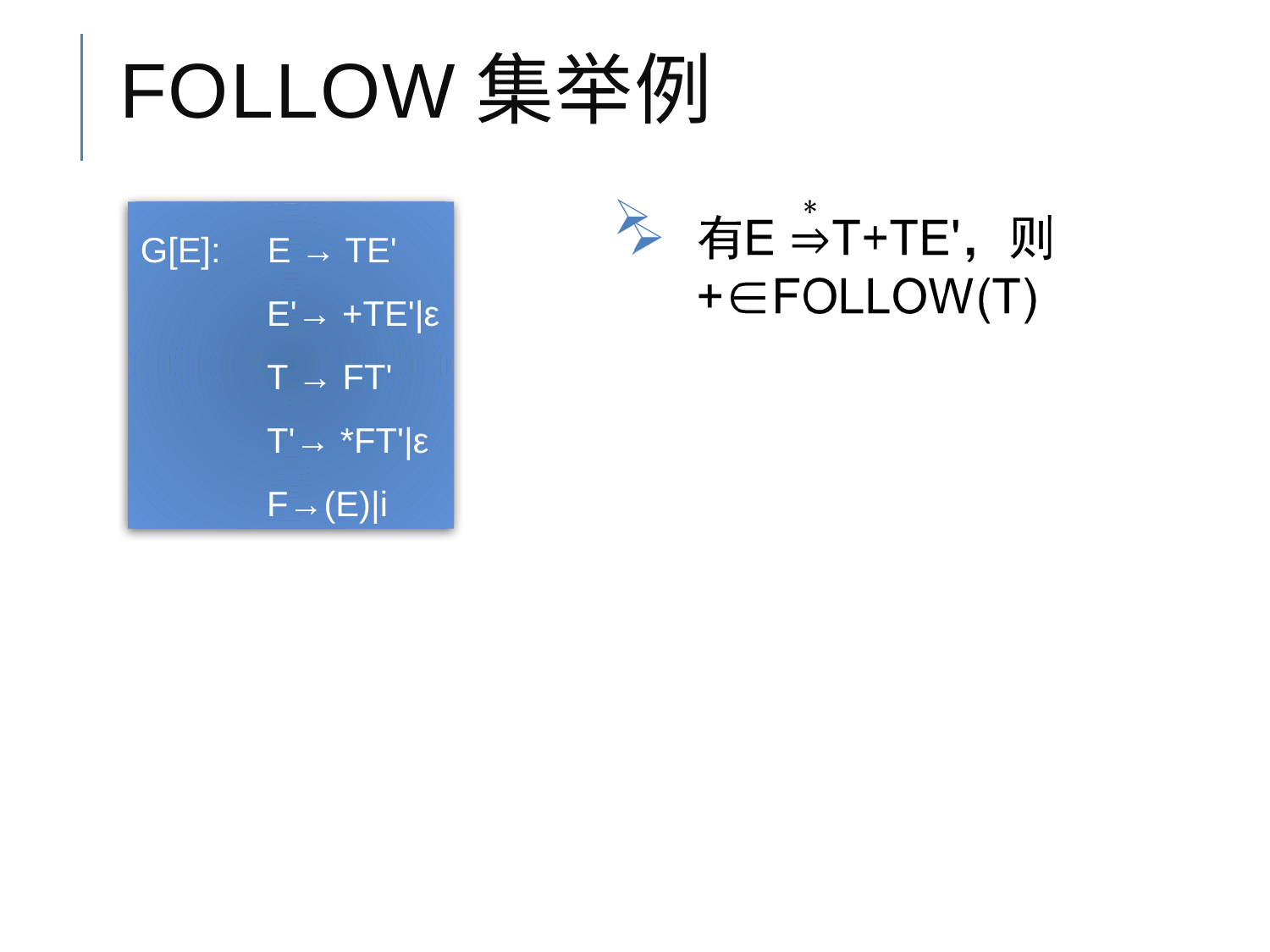

# FOLLOW集举例

G[E]:	E → TE'
             E'→ +TE'|ε
             T → FT'
             T'→ *FT'|ε
             F→(E)|i
49